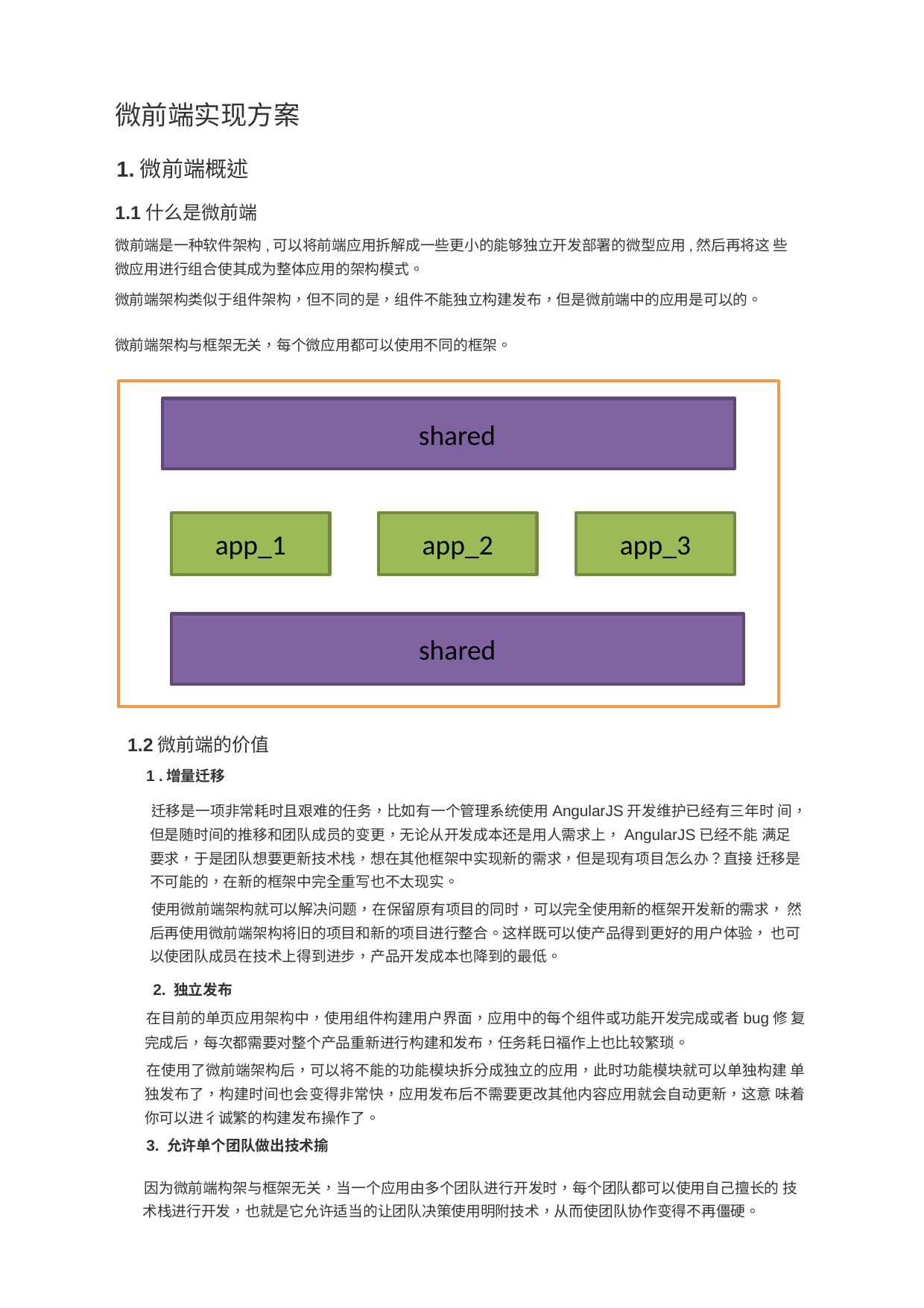

微前端实现方案
1.微前端概述
1.1什么是微前端
微前端是一种软件架构,可以将前端应用拆解成一些更小的能够独立开发部署的微型应用,然后再将这 些微应用进行组合使其成为整体应用的架构模式。
微前端架构类似于组件架构，但不同的是，组件不能独立构建发布，但是微前端中的应用是可以的。
微前端架构与框架无关，每个微应用都可以使用不同的框架。

shared
app_1
app_2
app_3
shared
1.2微前端的价值
1 .增量迁移
迁移是一项非常耗时且艰难的任务，比如有一个管理系统使用AngularJS开发维护已经有三年时 间，但是随时间的推移和团队成员的变更，无论从开发成本还是用人需求上，AngularJS已经不能 满足要求，于是团队想要更新技术栈，想在其他框架中实现新的需求，但是现有项目怎么办？直接 迁移是不可能的，在新的框架中完全重写也不太现实。
使用微前端架构就可以解决问题，在保留原有项目的同时，可以完全使用新的框架开发新的需求， 然后再使用微前端架构将旧的项目和新的项目进行整合。这样既可以使产品得到更好的用户体验， 也可以使团队成员在技术上得到进步，产品开发成本也降到的最低。
2. 独立发布
在目前的单页应用架构中，使用组件构建用户界面，应用中的每个组件或功能开发完成或者bug修 复完成后，每次都需要对整个产品重新进行构建和发布，任务耗日福作上也比较繁琐。
在使用了微前端架构后，可以将不能的功能模块拆分成独立的应用，此时功能模块就可以单独构建 单独发布了，构建时间也会变得非常快，应用发布后不需要更改其他内容应用就会自动更新，这意 味着你可以进彳诚繁的构建发布操作了。
3. 允许单个团队做出技术揄
因为微前端构架与框架无关，当一个应用由多个团队进行开发时，每个团队都可以使用自己擅长的 技术栈进行开发，也就是它允许适当的让团队决策使用明附技术，从而使团队协作变得不再僵硬。